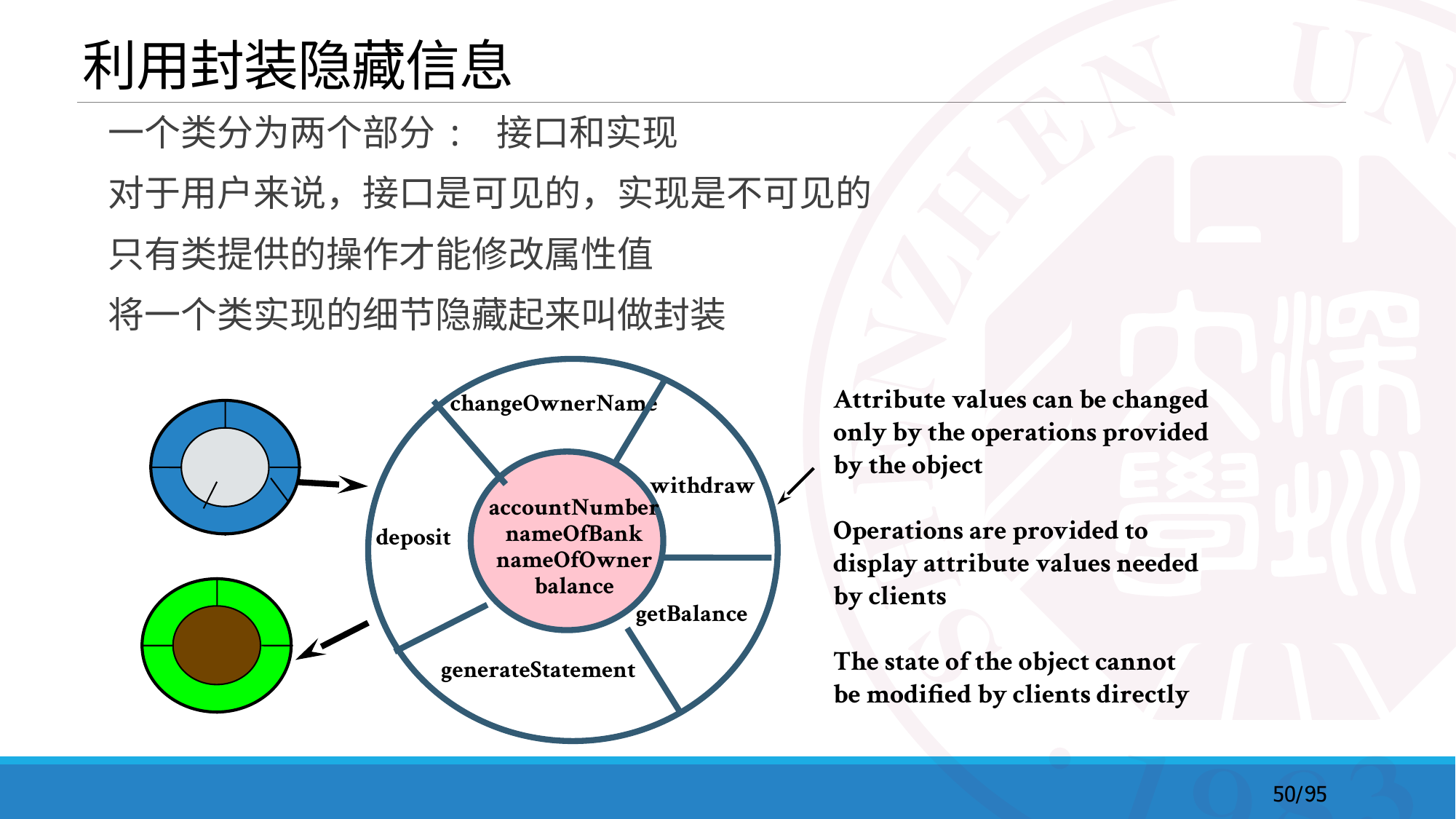

# 利用封装隐藏信息
 一个类分为两个部分: 接口和实现
 对于用户来说，接口是可见的，实现是不可见的
 只有类提供的操作才能修改属性值
 将一个类实现的细节隐藏起来叫做封装

changeOwnerName

withdraw
accountNumber
nameOfBank
nameOfOwner
balance
deposit

getBalance

generateStatement
Attribute values can be changed
only by the operations provided
by the object

Operations are provided to
display attribute values needed
by clients

The state of the object cannot
be modified by clients directly

50/95